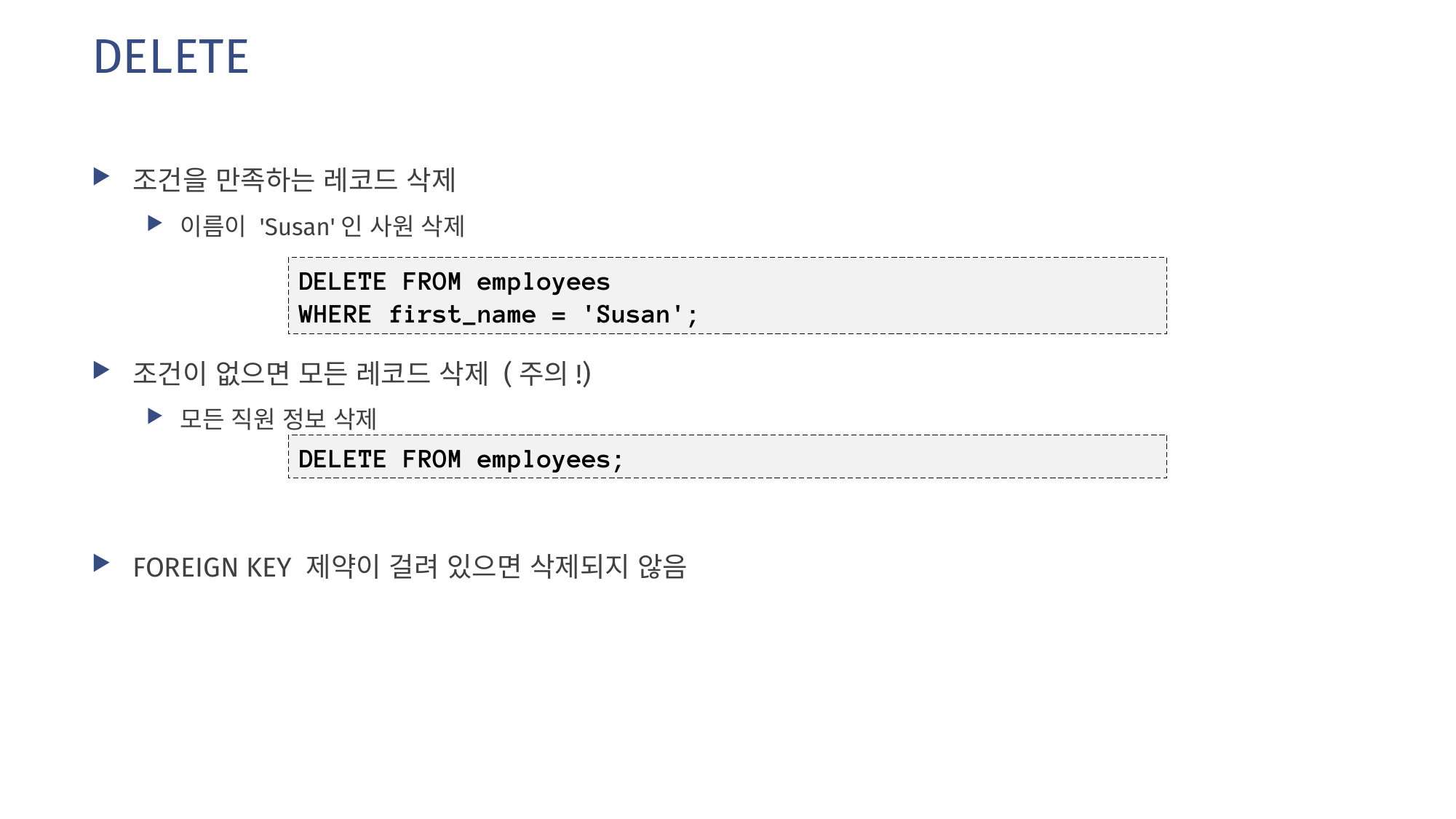

# DELETE
조건을 만족하는 레코드 삭제
이름이 'Susan'인 사원 삭제

조건이 없으면 모든 레코드 삭제 (주의!)
모든 직원 정보 삭제

FOREIGN KEY 제약이 걸려 있으면 삭제되지 않음

DELETE FROM employees
WHERE first_name = 'Susan';
DELETE FROM employees;